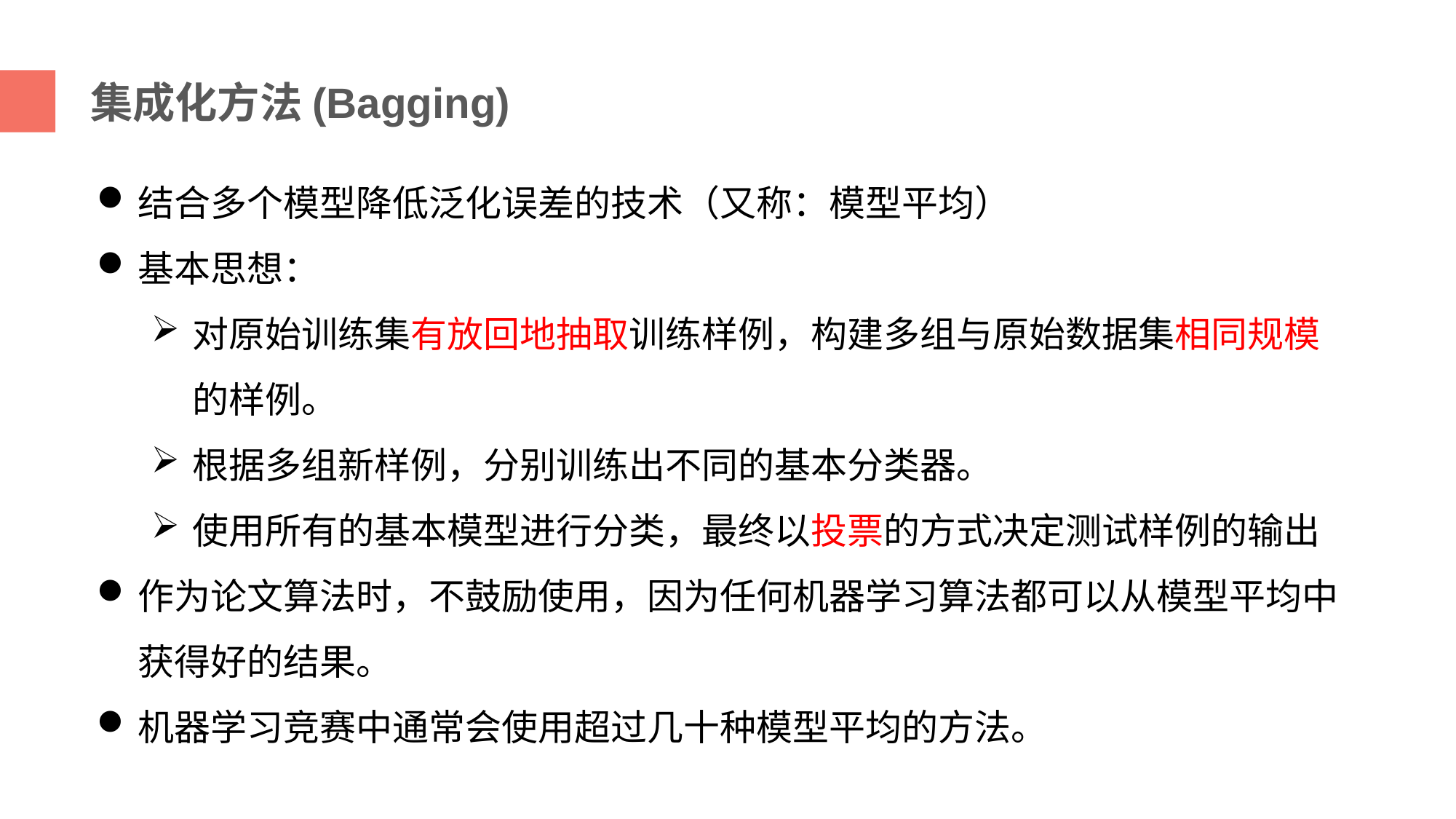

集成化方法(Bagging)
结合多个模型降低泛化误差的技术（又称：模型平均）
基本思想：
对原始训练集有放回地抽取训练样例，构建多组与原始数据集相同规模的样例。
根据多组新样例，分别训练出不同的基本分类器。
使用所有的基本模型进行分类，最终以投票的方式决定测试样例的输出
作为论文算法时，不鼓励使用，因为任何机器学习算法都可以从模型平均中获得好的结果。
机器学习竞赛中通常会使用超过几十种模型平均的方法。